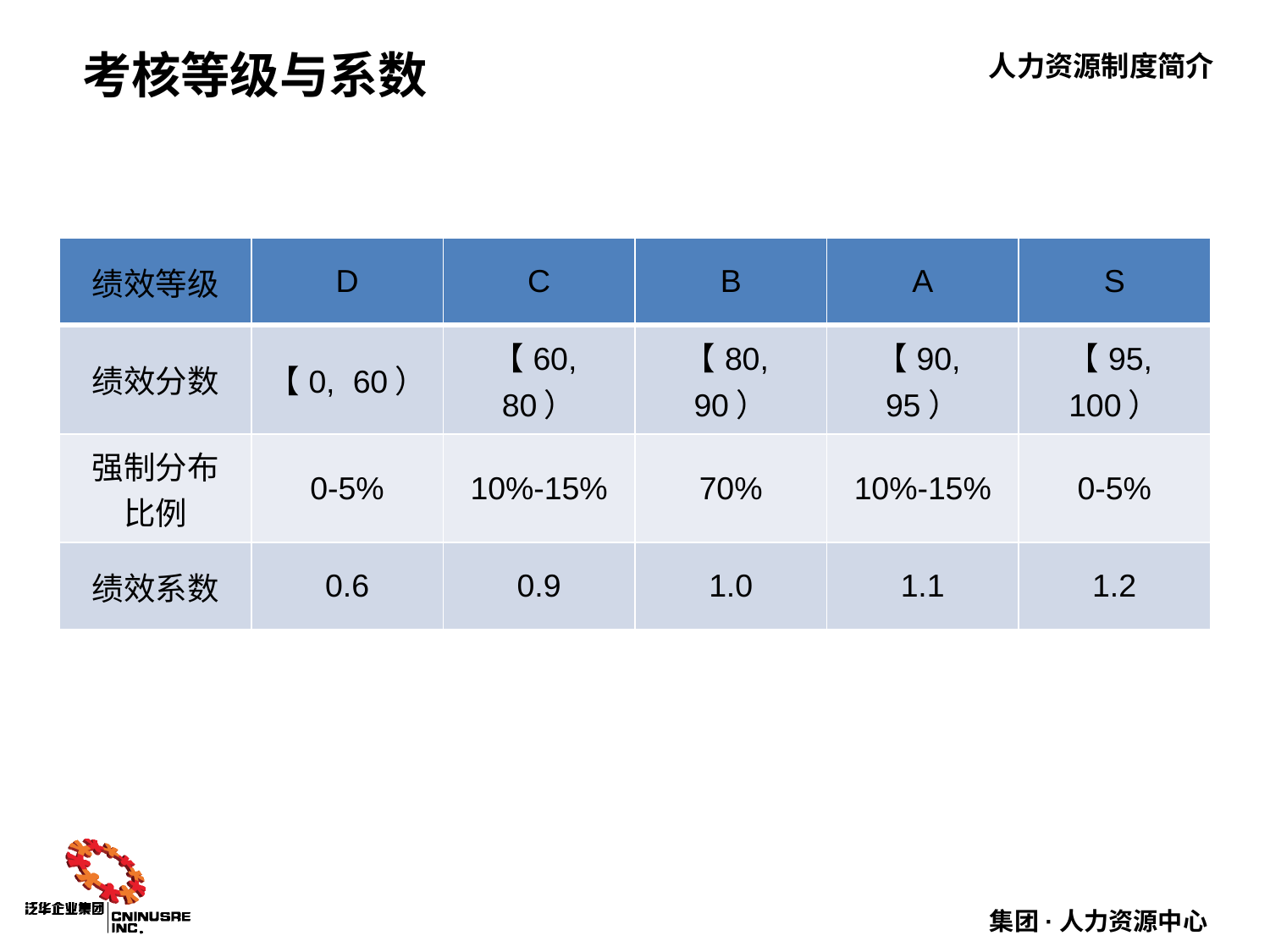

# 考核等级与系数
| 绩效等级 | D | C | B | A | S |
| --- | --- | --- | --- | --- | --- |
| 绩效分数 | 【0, 60） | 【60, 80） | 【80, 90） | 【90, 95） | 【95, 100） |
| 强制分布 比例 | 0-5% | 10%-15% | 70% | 10%-15% | 0-5% |
| 绩效系数 | 0.6 | 0.9 | 1.0 | 1.1 | 1.2 |